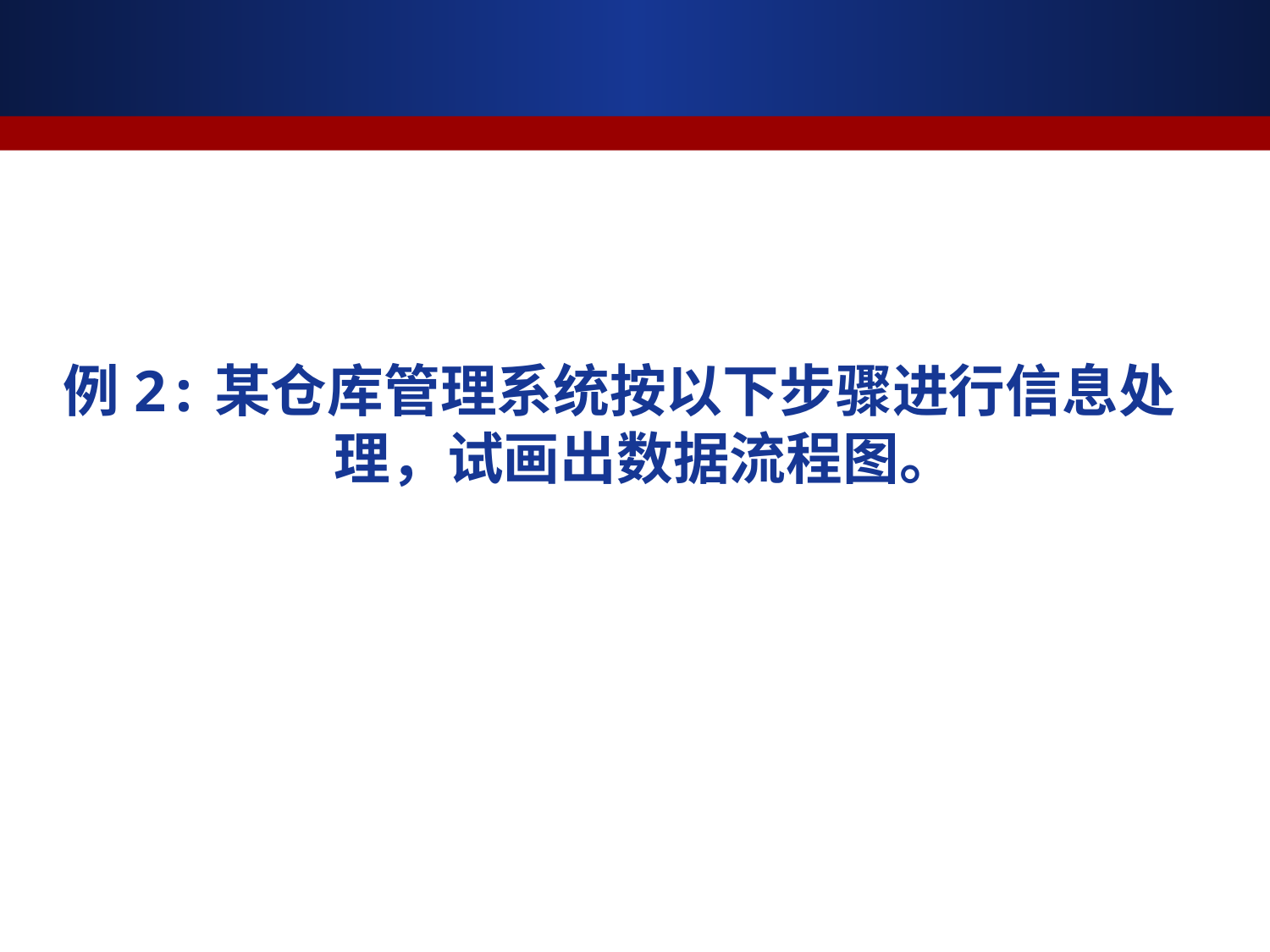

# 例2:某仓库管理系统按以下步骤进行信息处     理，试画出数据流程图。 （1）  保管员根据当日的出库单和入库单通过出库处理和入库处理分别将数据输入到“出库流水账”和“入库流水账”，并修改“库存台账”。 （2）  根据库存台账由统计、打印程序输出库存日报表。 （3）  需要查询时，可利用查询程序在输入查询条件后，到库存台账去查找，显示查询结果。